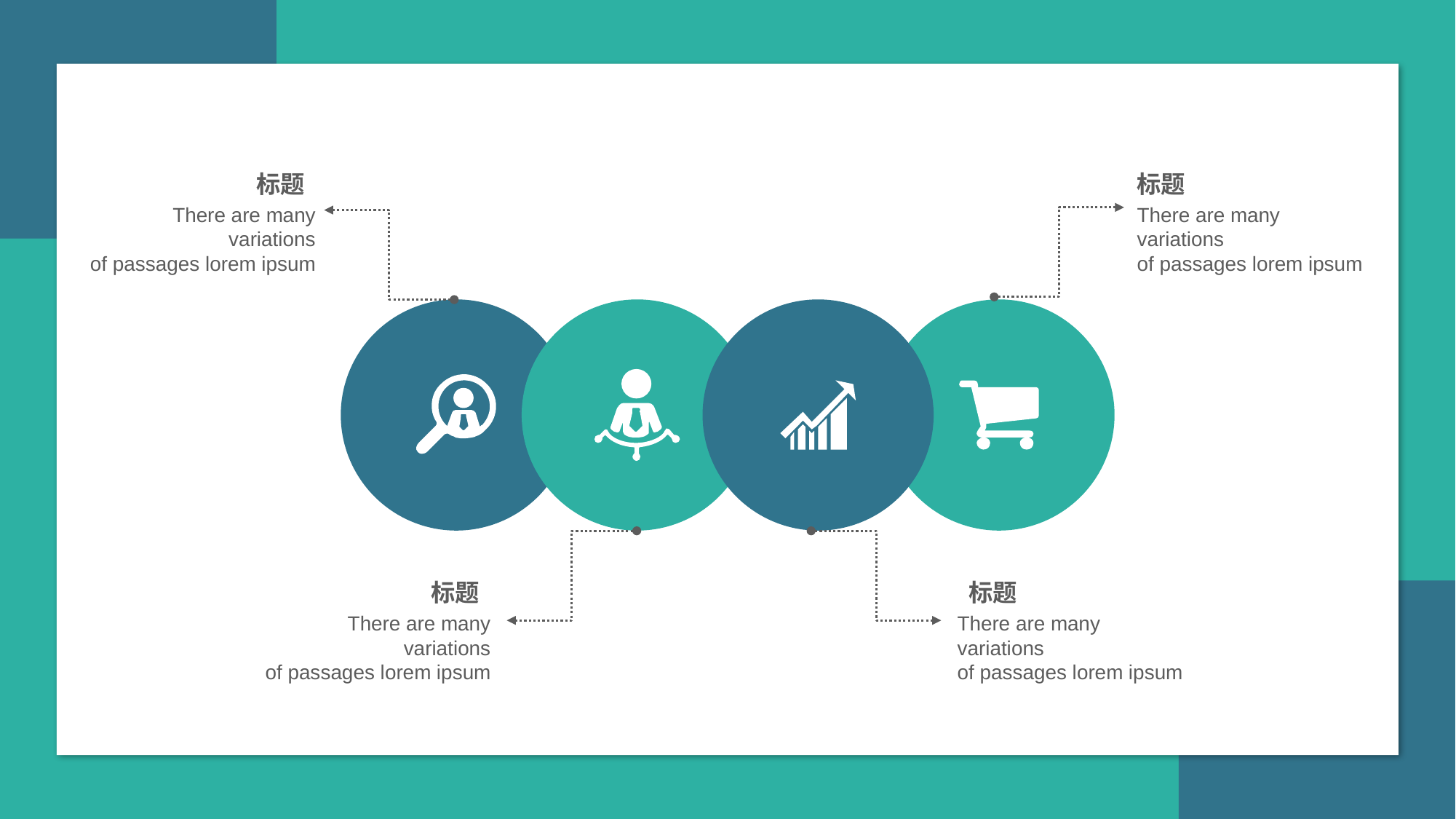

标题
There are many variations
of passages lorem ipsum
标题
There are many variations
of passages lorem ipsum

标题
There are many variations
of passages lorem ipsum
 标题
There are many variations
of passages lorem ipsum